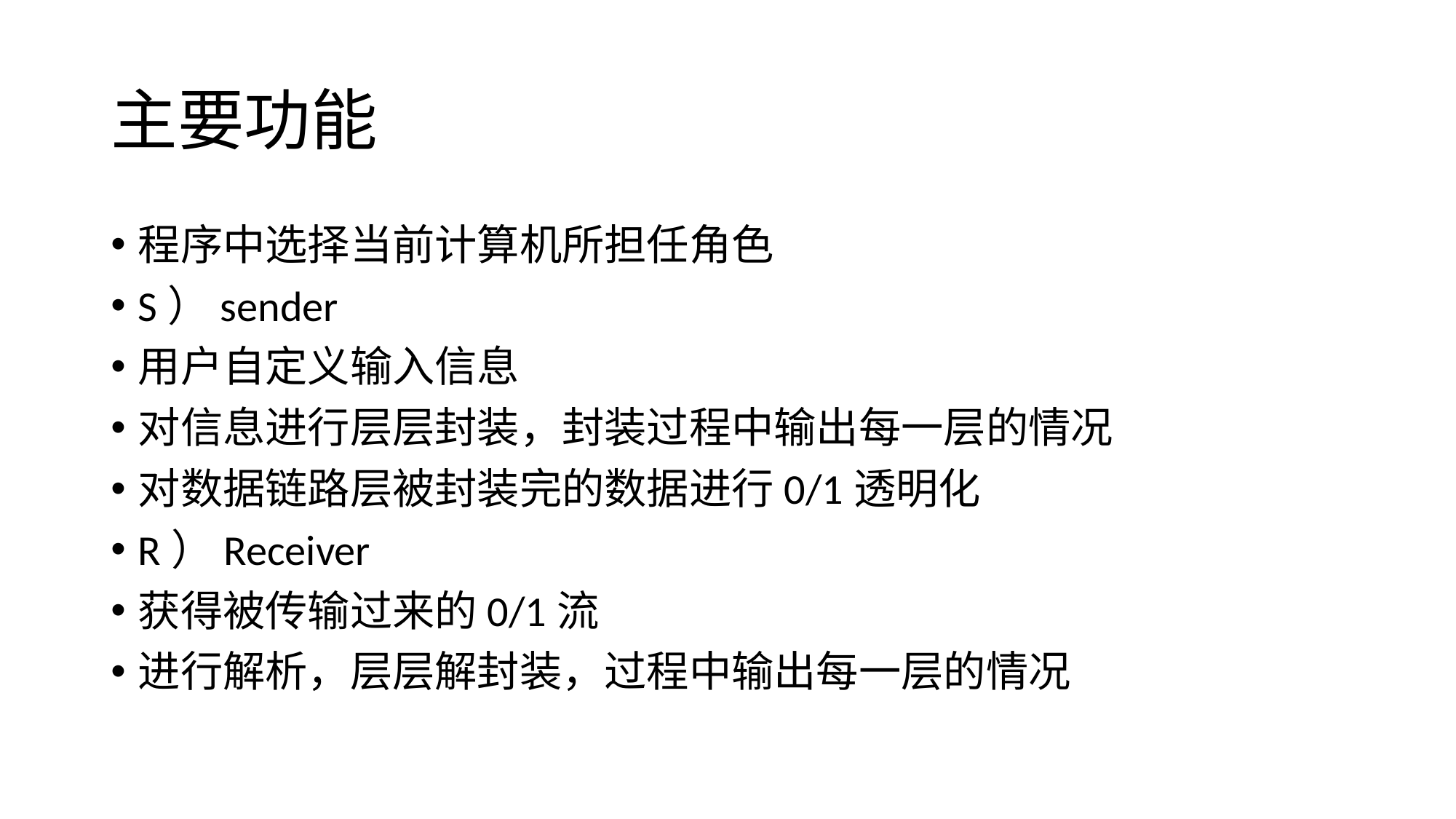

# 主要功能
程序中选择当前计算机所担任角色
S）sender
用户自定义输入信息
对信息进行层层封装，封装过程中输出每一层的情况
对数据链路层被封装完的数据进行0/1透明化
R）Receiver
获得被传输过来的0/1流
进行解析，层层解封装，过程中输出每一层的情况